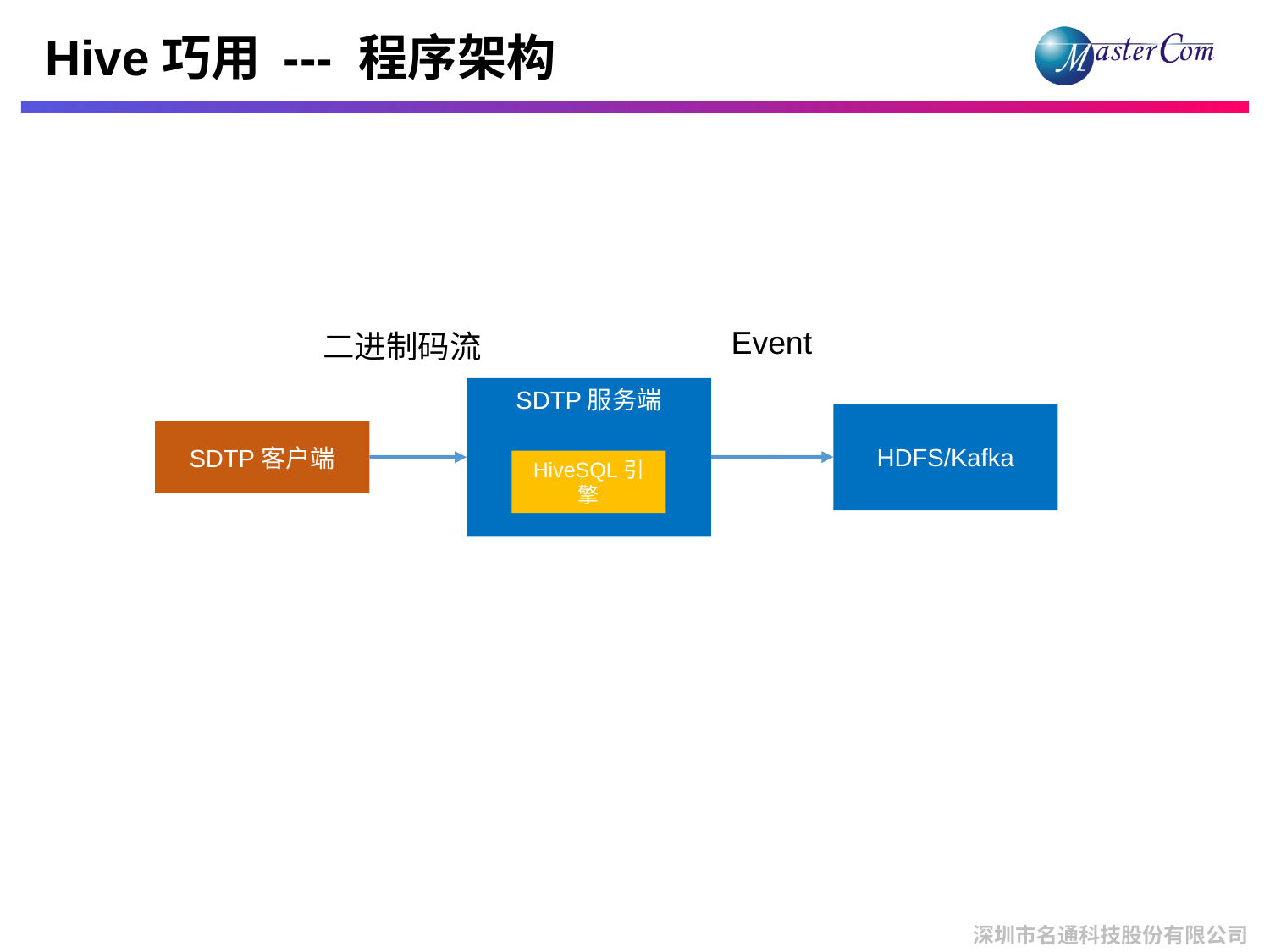

# Hive巧用 --- 程序架构
Event
二进制码流

SDTP服务端
HDFS/Kafka
SDTP客户端
HiveSQL引擎